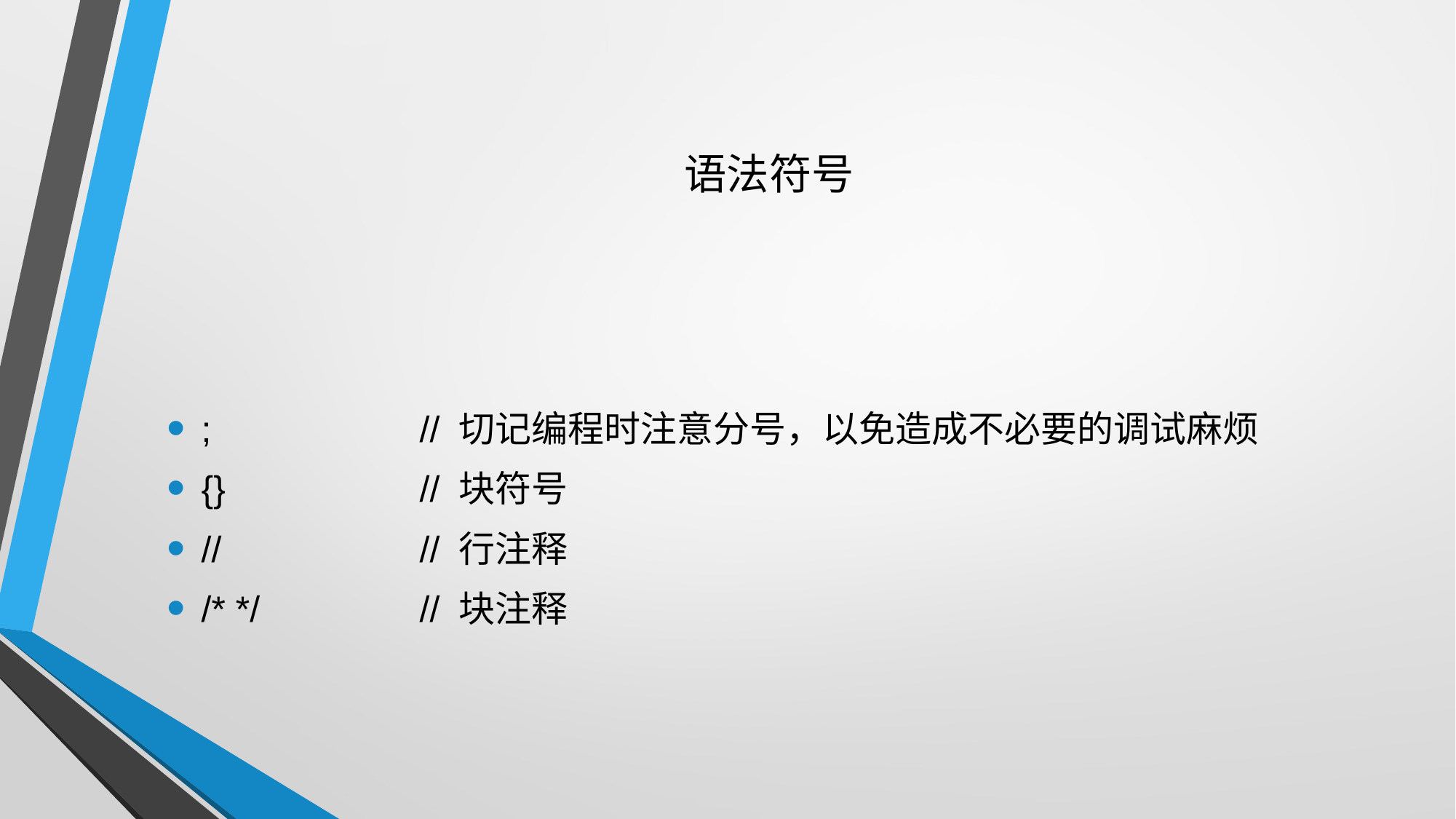

# 语法符号
;		// 切记编程时注意分号，以免造成不必要的调试麻烦
{}		// 块符号
//		// 行注释
/* */		// 块注释